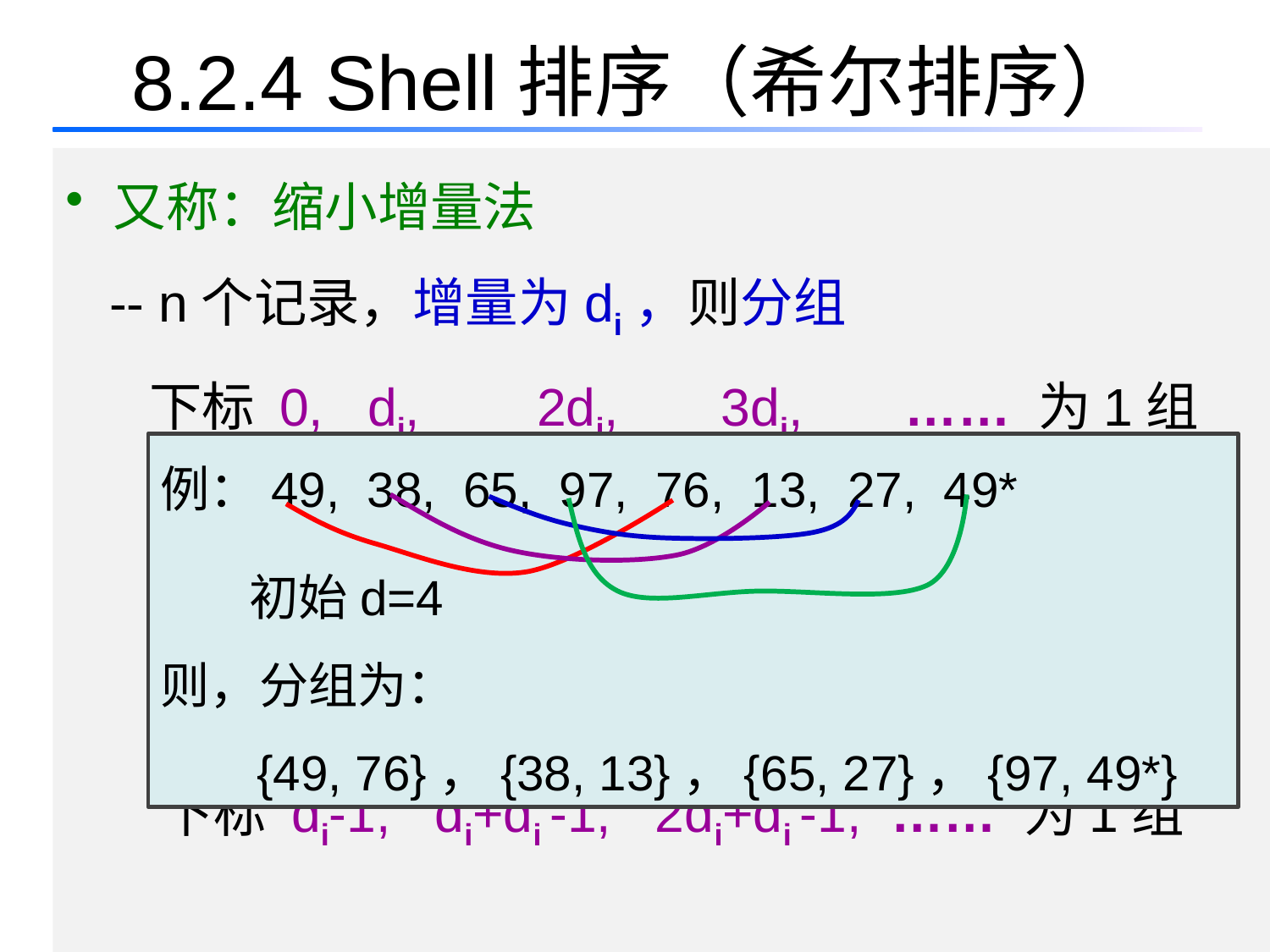

# 8.2.4 Shell排序（希尔排序）

又称：缩小增量法
   -- n个记录，增量为di，则分组
      下标 0,   di,        2di,       3di,       …… 为1组
      下标 1,   di +1,   2di +1,   3di +1,  …… 为1组
      下标 2,   di +2,   2di +2,   3di +2,  …… 为1组
       ……   ……    ……    ……
       下标 di-1,   di+di -1,   2di+di -1,  …… 为1组
例：49,  38,  65,  97,  76,  13,  27,  49*
       初始d=4
则，分组为：
       {49, 76}，{38, 13}，{65, 27}，{97, 49*}